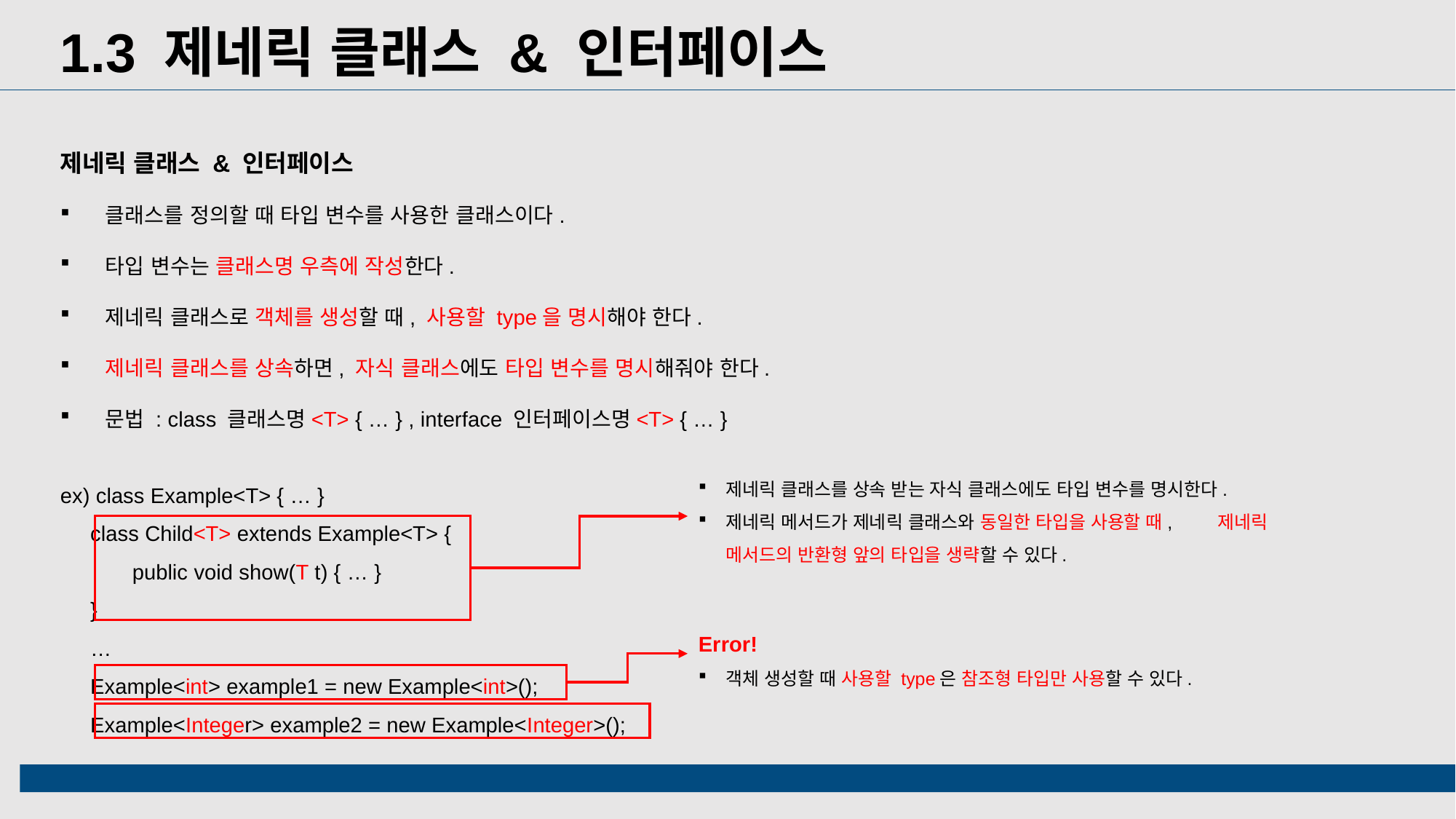

1.3 제네릭 클래스 & 인터페이스
제네릭 클래스 & 인터페이스
 클래스를 정의할 때 타입 변수를 사용한 클래스이다.
 타입 변수는 클래스명 우측에 작성한다.
 제네릭 클래스로 객체를 생성할 때, 사용할 type을 명시해야 한다.
 제네릭 클래스를 상속하면, 자식 클래스에도 타입 변수를 명시해줘야 한다.
 문법 : class 클래스명<T> { … } , interface 인터페이스명<T> { … }

ex) class Example<T> { … }
     class Child<T> extends Example<T> {
            public void show(T t) { … }
     }
     …
     Example<int> example1 = new Example<int>();
     Example<Integer> example2 = new Example<Integer>();
제네릭 클래스를 상속 받는 자식 클래스에도 타입 변수를 명시한다.
제네릭 메서드가 제네릭 클래스와 동일한 타입을 사용할 때,        제네릭 메서드의 반환형 앞의 타입을 생략할 수 있다.

Error!
객체 생성할 때 사용할 type은 참조형 타입만 사용할 수 있다.